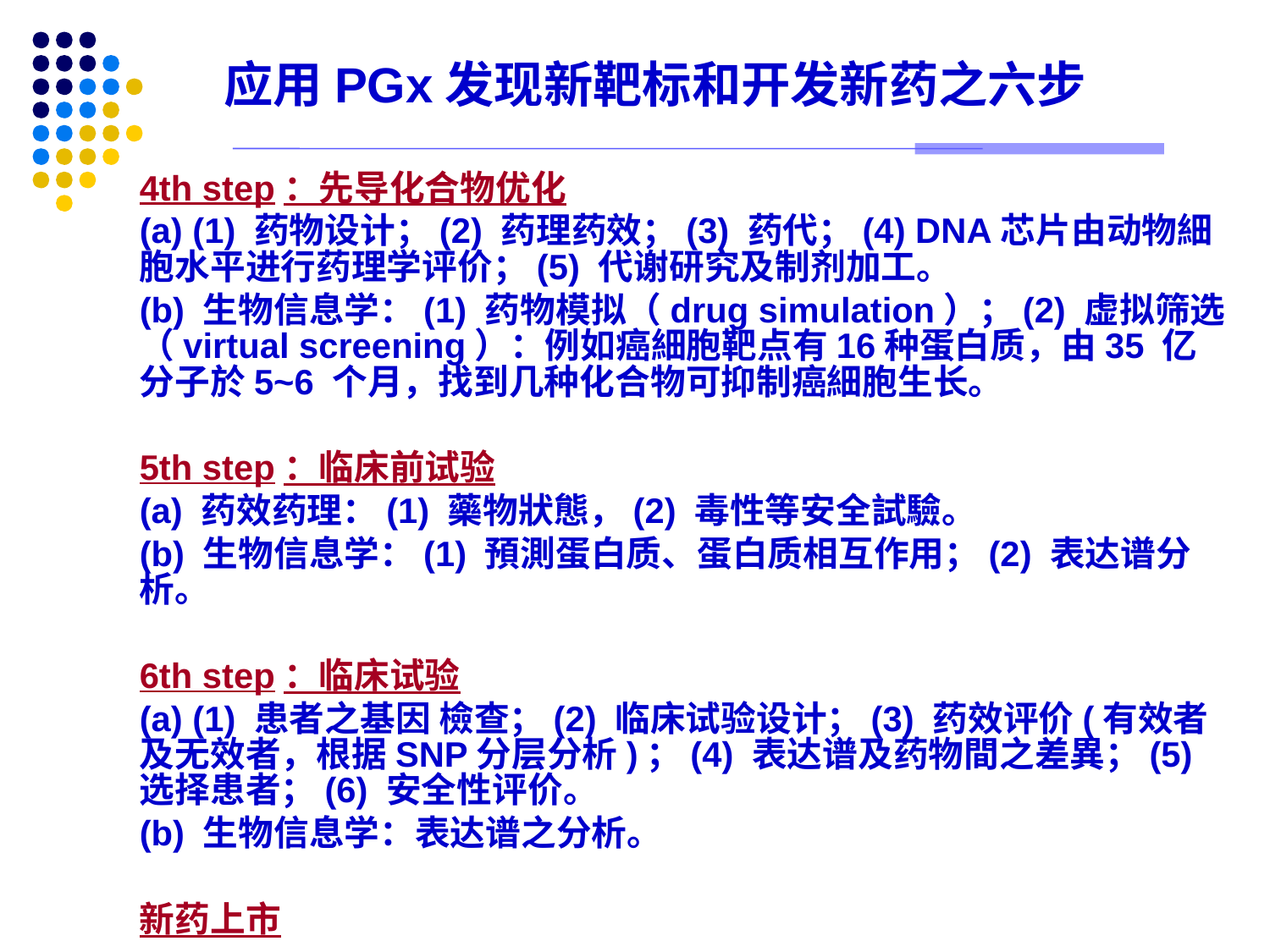

应用PGx发现新靶标和开发新药之六步

4th step：先导化合物优化
(a) (1) 药物设计；(2) 药理药效；(3) 药代；(4) DNA芯片由动物細胞水平进行药理学评价；(5) 代谢研究及制剂加工。
(b) 生物信息学：(1) 药物模拟（drug simulation）；(2) 虚拟筛选（virtual screening）：例如癌細胞靶点有16种蛋白质，由35 亿分子於5~6 个月，找到几种化合物可抑制癌細胞生长。

5th step：临床前试验
(a) 药效药理：(1) 藥物狀態，(2) 毒性等安全試驗。
(b) 生物信息学：(1) 預測蛋白质、蛋白质相互作用；(2) 表达谱分析。

6th step：临床试验
(a) (1) 患者之基因 檢查；(2) 临床试验设计；(3) 药效评价(有效者及无效者，根据SNP分层分析)；(4) 表达谱及药物間之差異；(5) 选择患者；(6) 安全性评价。
(b) 生物信息学：表达谱之分析。

新药上市